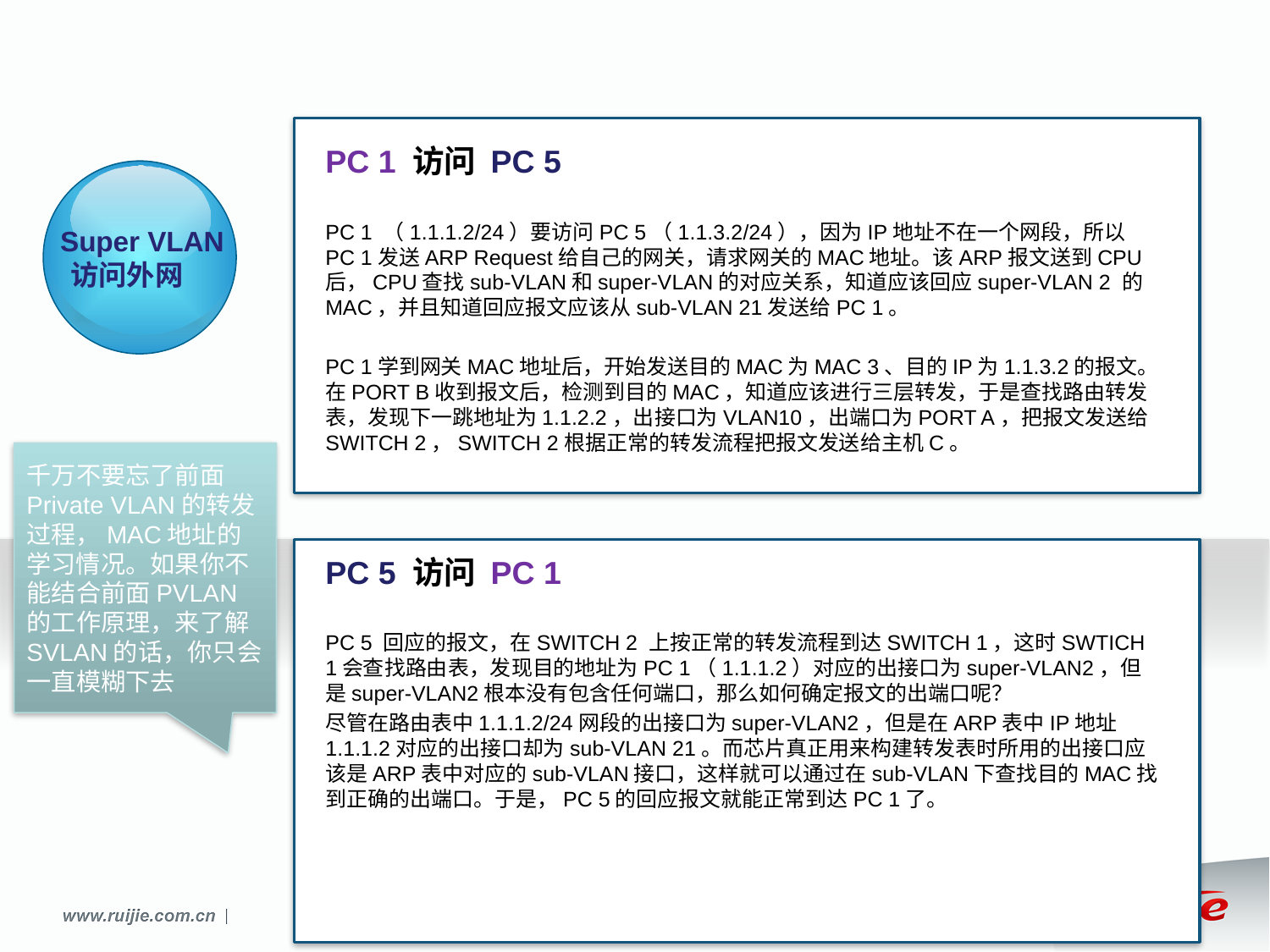

PC 1 访问 PC 5

PC 1 （1.1.1.2/24）要访问PC 5（1.1.3.2/24），因为IP地址不在一个网段，所以PC 1发送ARP Request给自己的网关，请求网关的MAC地址。该ARP报文送到CPU后，CPU查找sub-VLAN和super-VLAN的对应关系，知道应该回应super-VLAN 2 的MAC，并且知道回应报文应该从sub-VLAN 21发送给PC 1。

PC 1学到网关MAC地址后，开始发送目的MAC为MAC 3、目的IP为1.1.3.2的报文。在PORT B收到报文后，检测到目的MAC，知道应该进行三层转发，于是查找路由转发表，发现下一跳地址为1.1.2.2，出接口为VLAN10，出端口为PORT A，把报文发送给SWITCH 2，SWITCH 2根据正常的转发流程把报文发送给主机C。

 Super VLAN
  访问外网
Device C
千万不要忘了前面Private VLAN的转发过程，MAC地址的学习情况。如果你不能结合前面PVLAN的工作原理，来了解SVLAN的话，你只会一直模糊下去

PC 5 访问 PC 1

PC 5 回应的报文，在SWITCH 2 上按正常的转发流程到达SWITCH 1，这时SWTICH 1会查找路由表，发现目的地址为PC 1（1.1.1.2）对应的出接口为super-VLAN2，但是super-VLAN2根本没有包含任何端口，那么如何确定报文的出端口呢？
尽管在路由表中1.1.1.2/24网段的出接口为super-VLAN2，但是在ARP表中IP地址1.1.1.2对应的出接口却为sub-VLAN 21。而芯片真正用来构建转发表时所用的出接口应该是ARP表中对应的sub-VLAN接口，这样就可以通过在sub-VLAN下查找目的MAC找到正确的出端口。于是，PC 5的回应报文就能正常到达PC 1了。

Device C